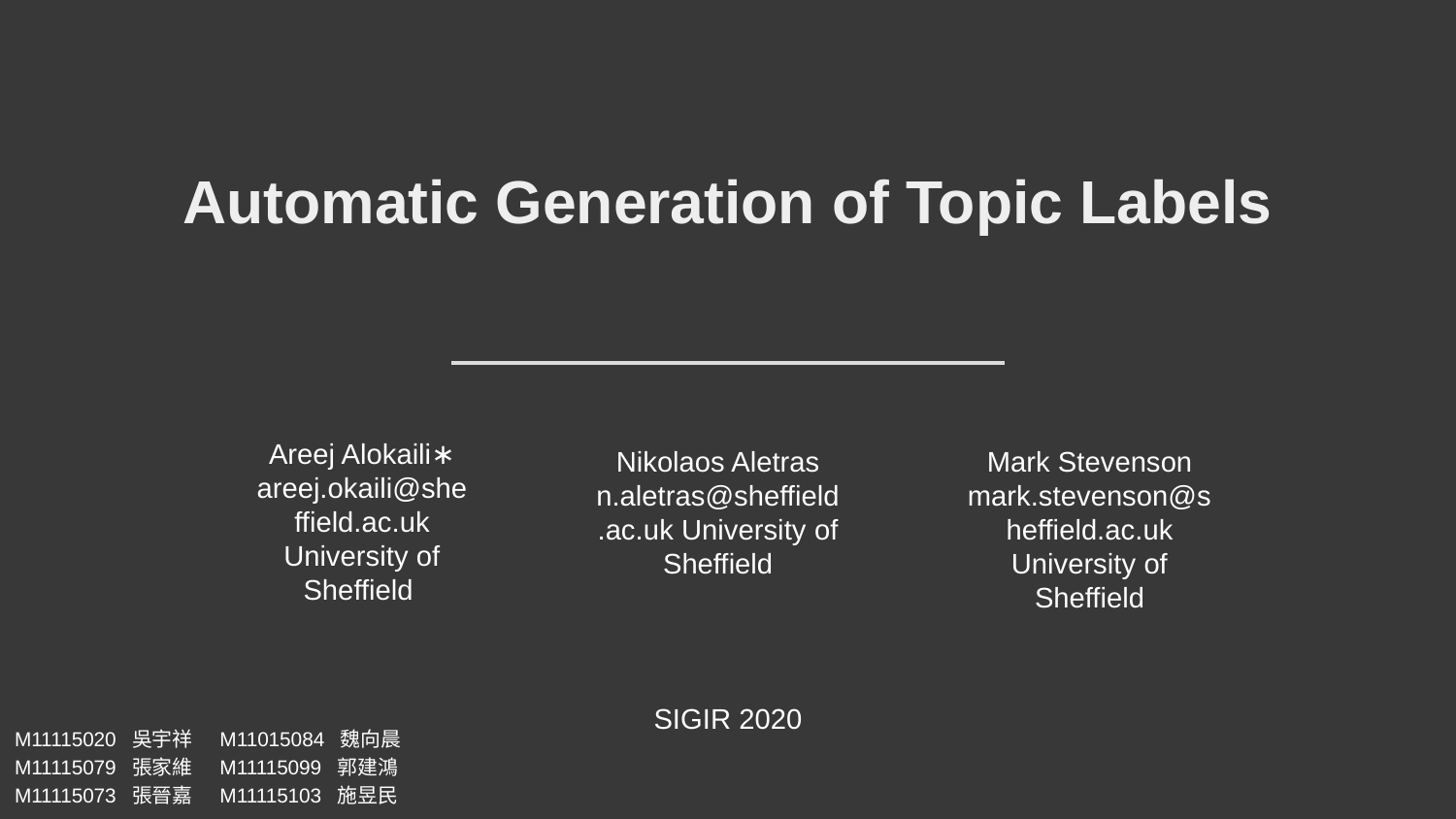

# Automatic Generation of Topic Labels
Areej Alokaili∗ areej.okaili@sheffield.ac.uk University of Sheffield
Nikolaos Aletras n.aletras@sheffield.ac.uk University of Sheffield
Mark Stevenson mark.stevenson@sheffield.ac.uk University of Sheffield

SIGIR 2020
M11115020  吳宇祥    M11015084  魏向晨
M11115079  張家維    M11115099  郭建鴻
M11115073  張晉嘉    M11115103  施昱民
1